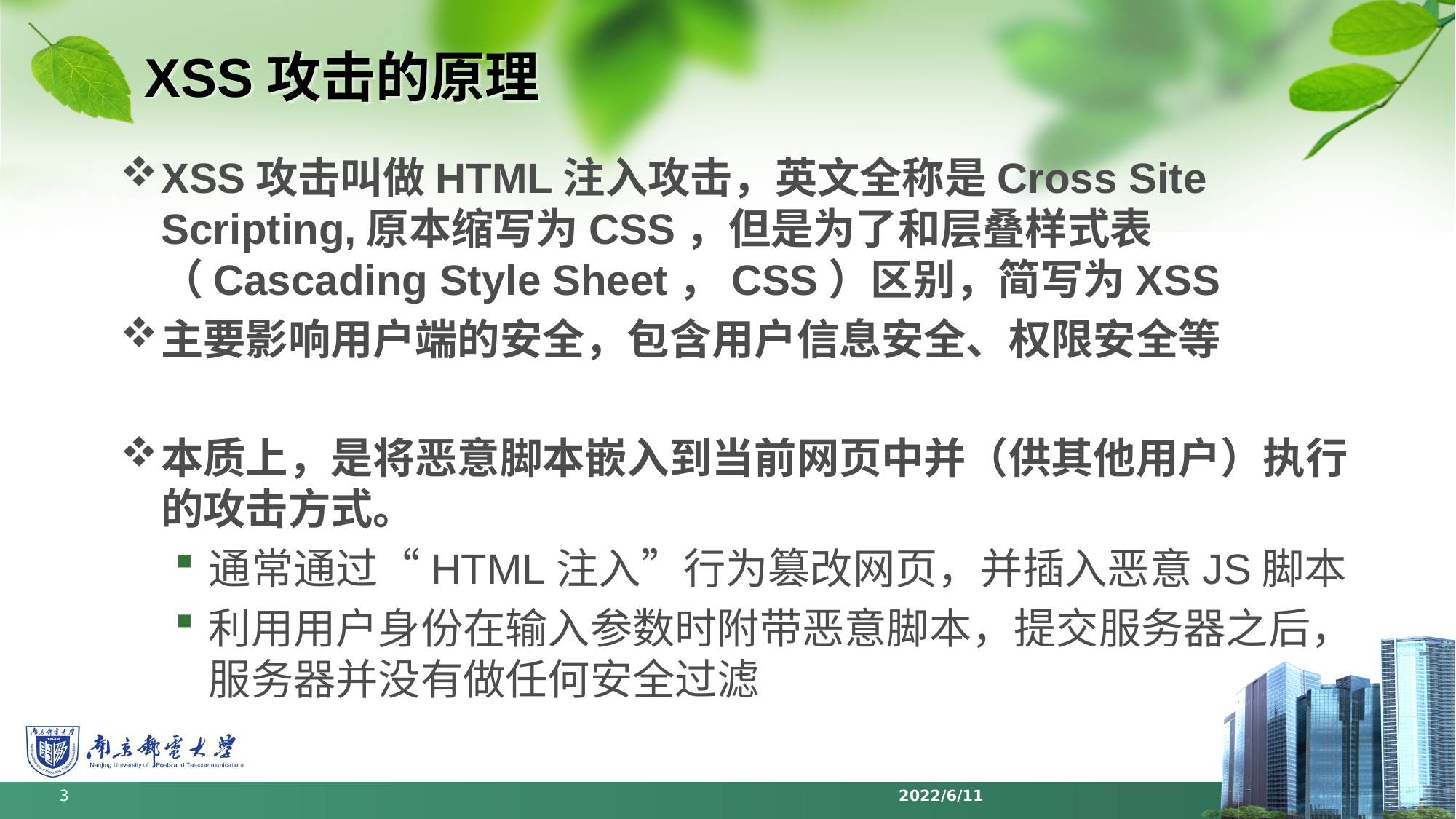

# XSS攻击的原理
XSS攻击叫做HTML注入攻击，英文全称是Cross Site Scripting,原本缩写为CSS，但是为了和层叠样式表（Cascading Style Sheet，CSS）区别，简写为XSS
主要影响用户端的安全，包含用户信息安全、权限安全等

本质上，是将恶意脚本嵌入到当前网页中并（供其他用户）执行的攻击方式。
通常通过“HTML注入”行为篡改网页，并插入恶意JS脚本
利用用户身份在输入参数时附带恶意脚本，提交服务器之后，服务器并没有做任何安全过滤
3
2022/6/11